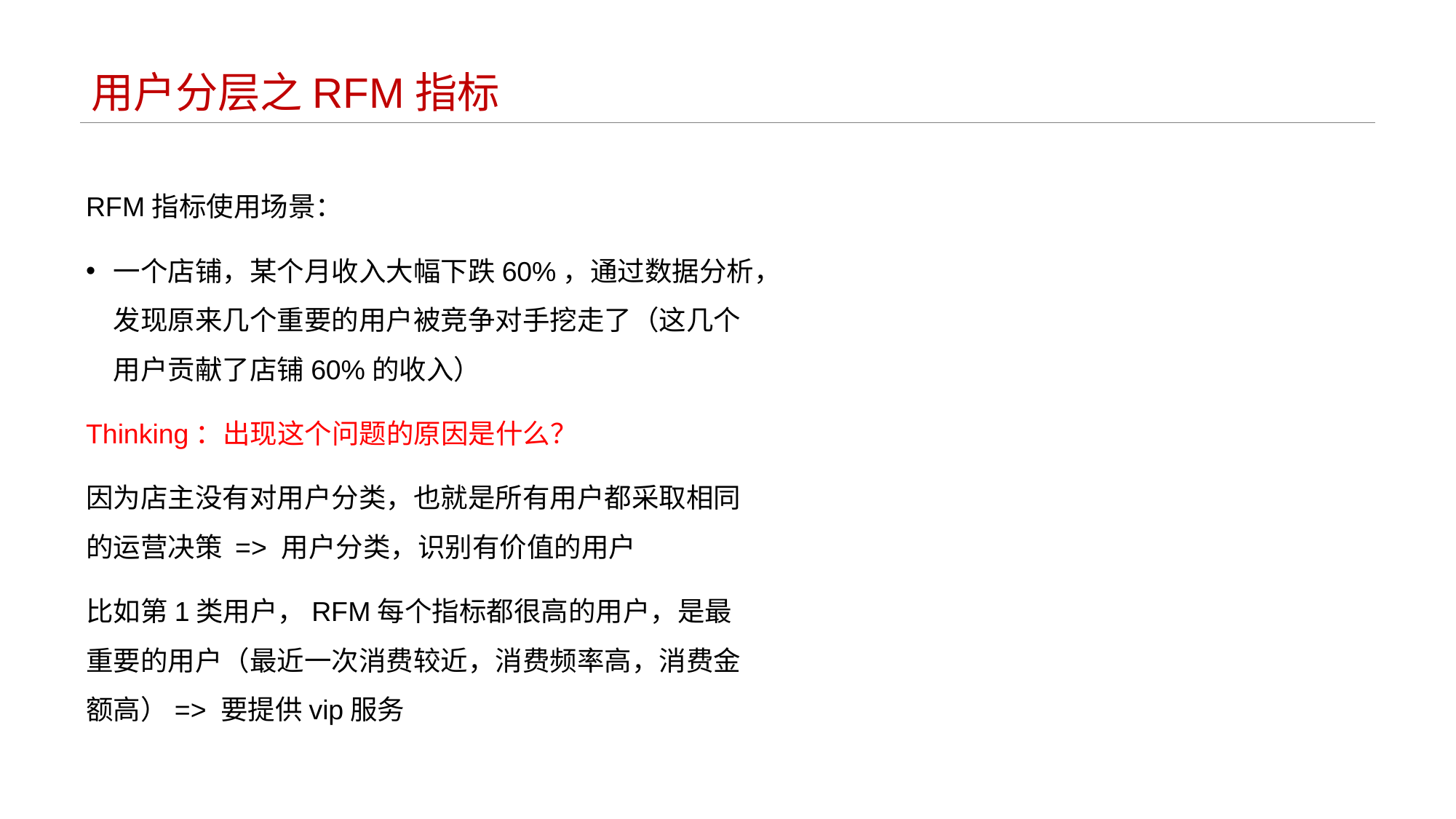

# 用户分层之RFM指标
RFM指标使用场景：
一个店铺，某个月收入大幅下跌60%，通过数据分析，发现原来几个重要的用户被竞争对手挖走了（这几个用户贡献了店铺60%的收入）
Thinking：出现这个问题的原因是什么？
因为店主没有对用户分类，也就是所有用户都采取相同的运营决策 => 用户分类，识别有价值的用户
比如第1类用户，RFM每个指标都很高的用户，是最重要的用户（最近一次消费较近，消费频率高，消费金额高）=> 要提供vip服务